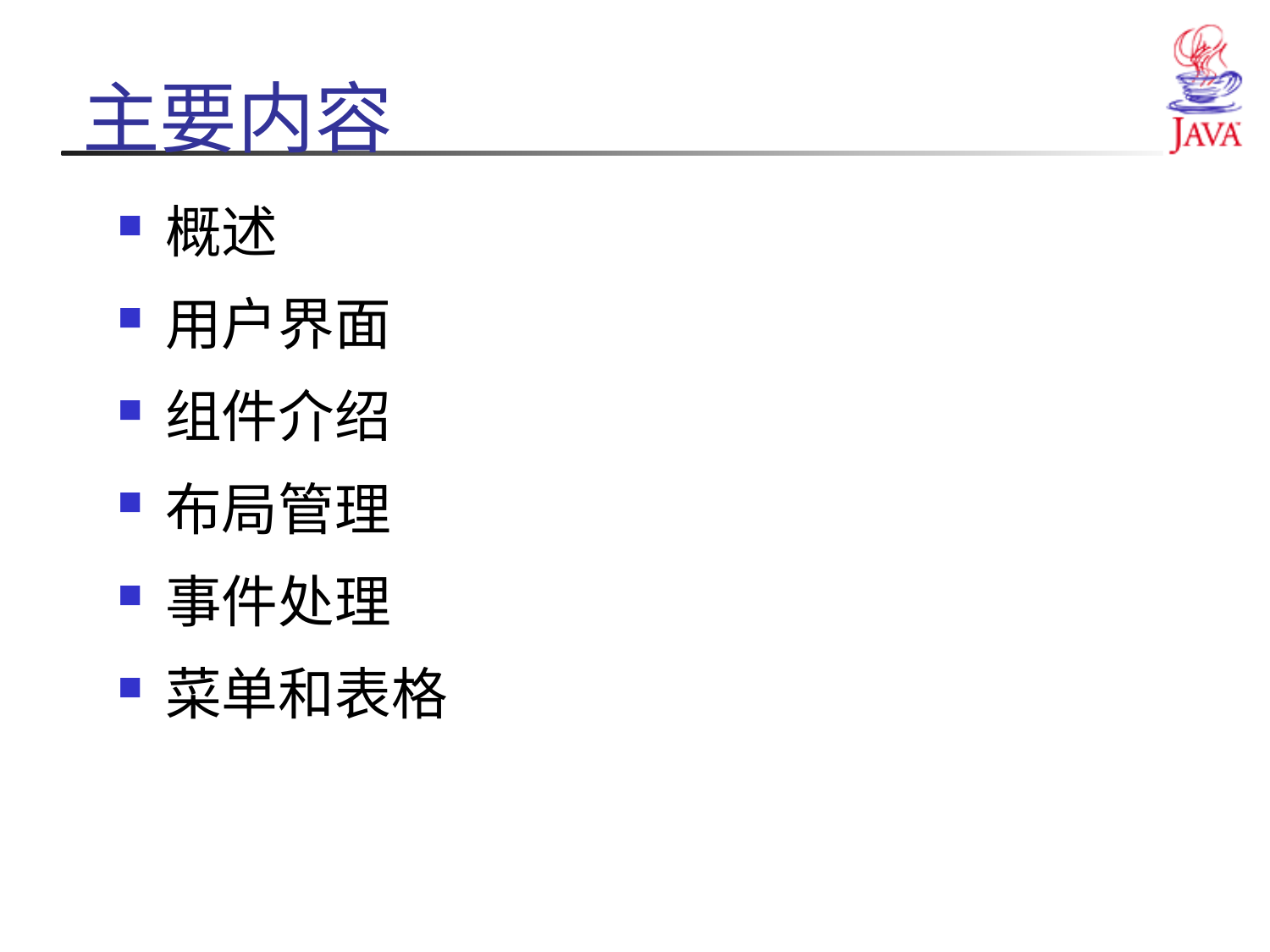

# 主要内容
概述
用户界面
组件介绍
布局管理
事件处理
菜单和表格